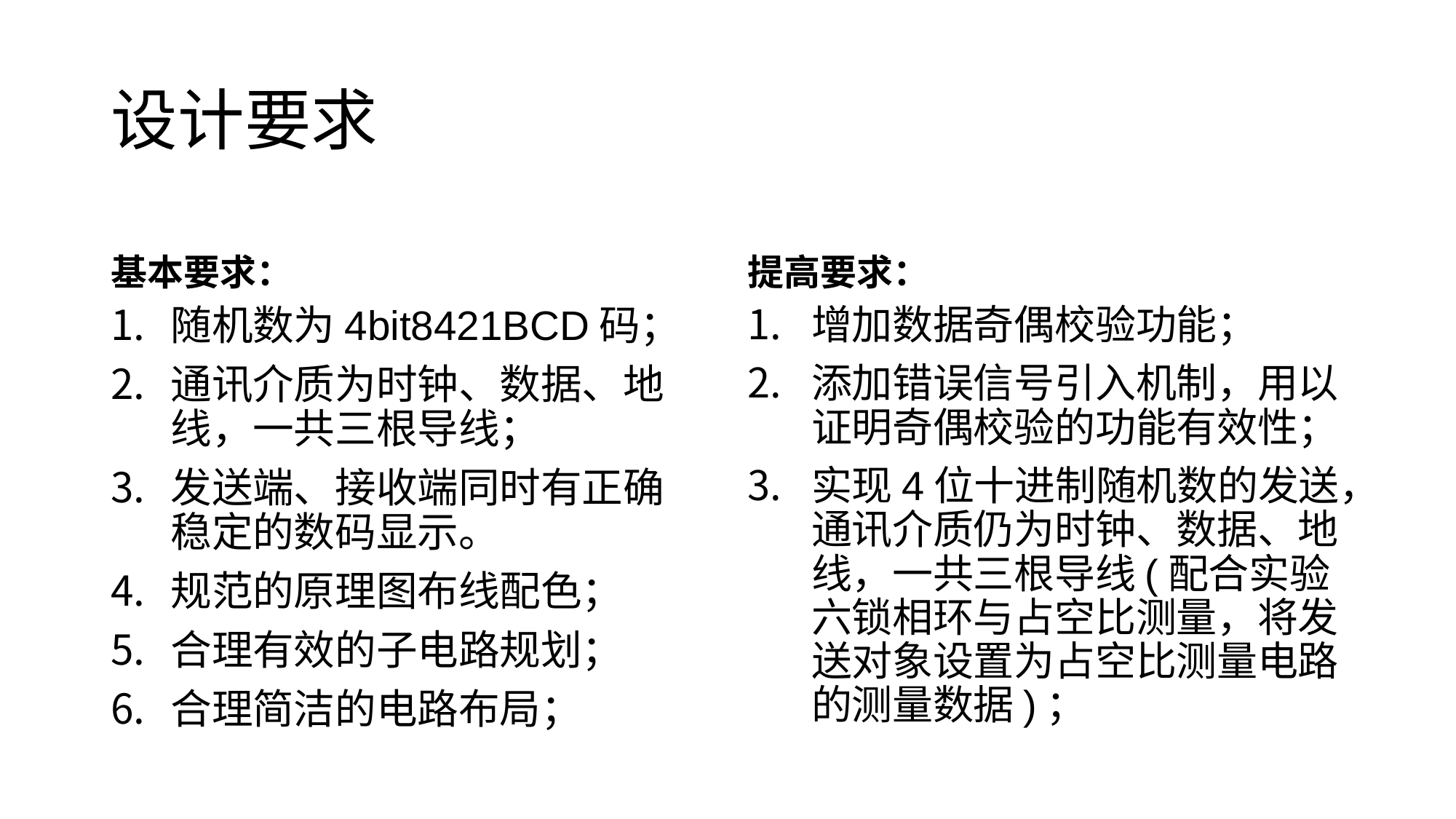

# 设计要求
基本要求：
提高要求：
随机数为4bit8421BCD码；
通讯介质为时钟、数据、地线，一共三根导线；
发送端、接收端同时有正确稳定的数码显示。
规范的原理图布线配色；
合理有效的子电路规划；
合理简洁的电路布局；

增加数据奇偶校验功能；
添加错误信号引入机制，用以证明奇偶校验的功能有效性；
实现4位十进制随机数的发送，通讯介质仍为时钟、数据、地线，一共三根导线(配合实验六锁相环与占空比测量，将发送对象设置为占空比测量电路的测量数据)；